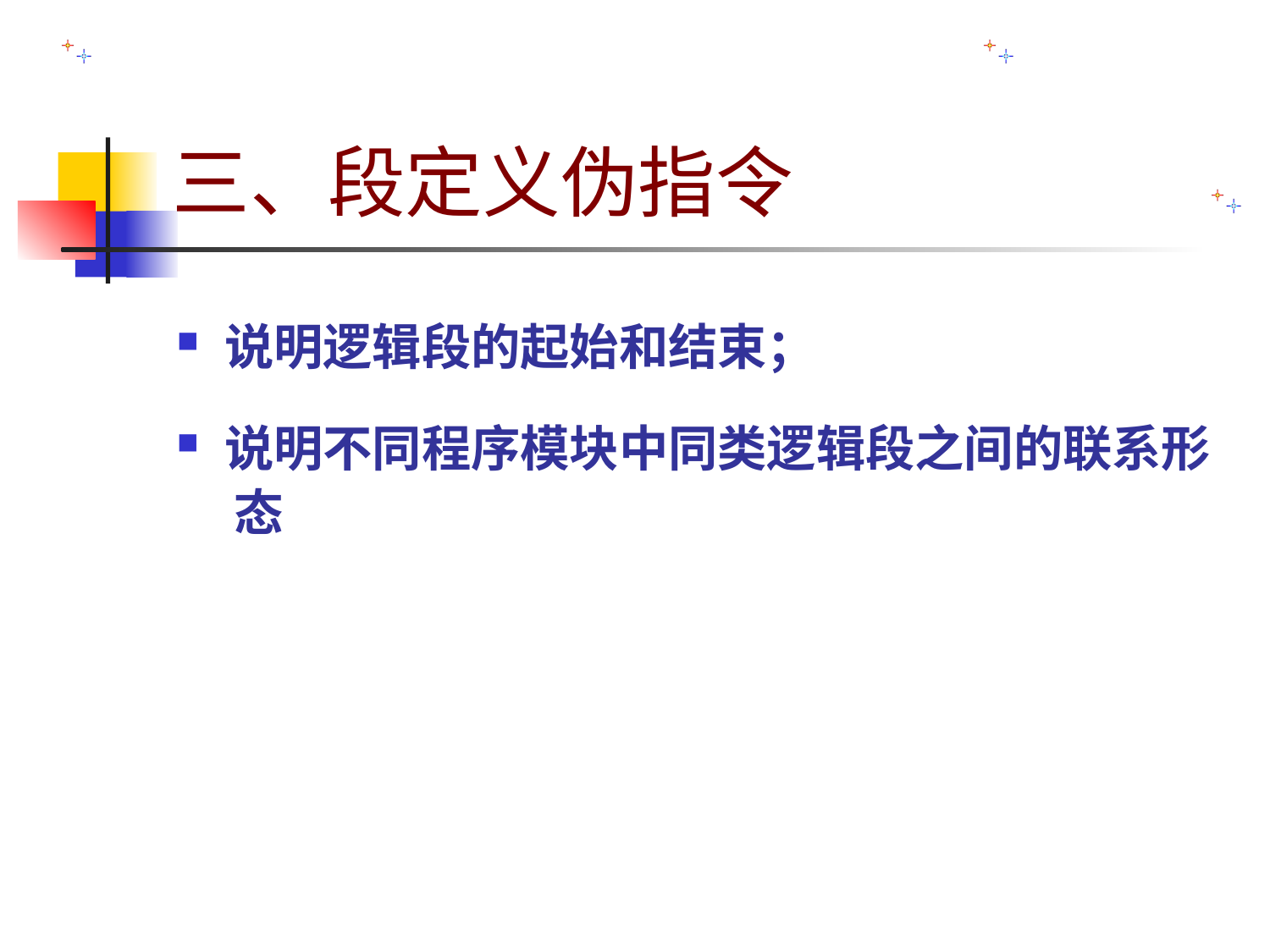

# 三、段定义伪指令
说明逻辑段的起始和结束；
说明不同程序模块中同类逻辑段之间的联系形
    态